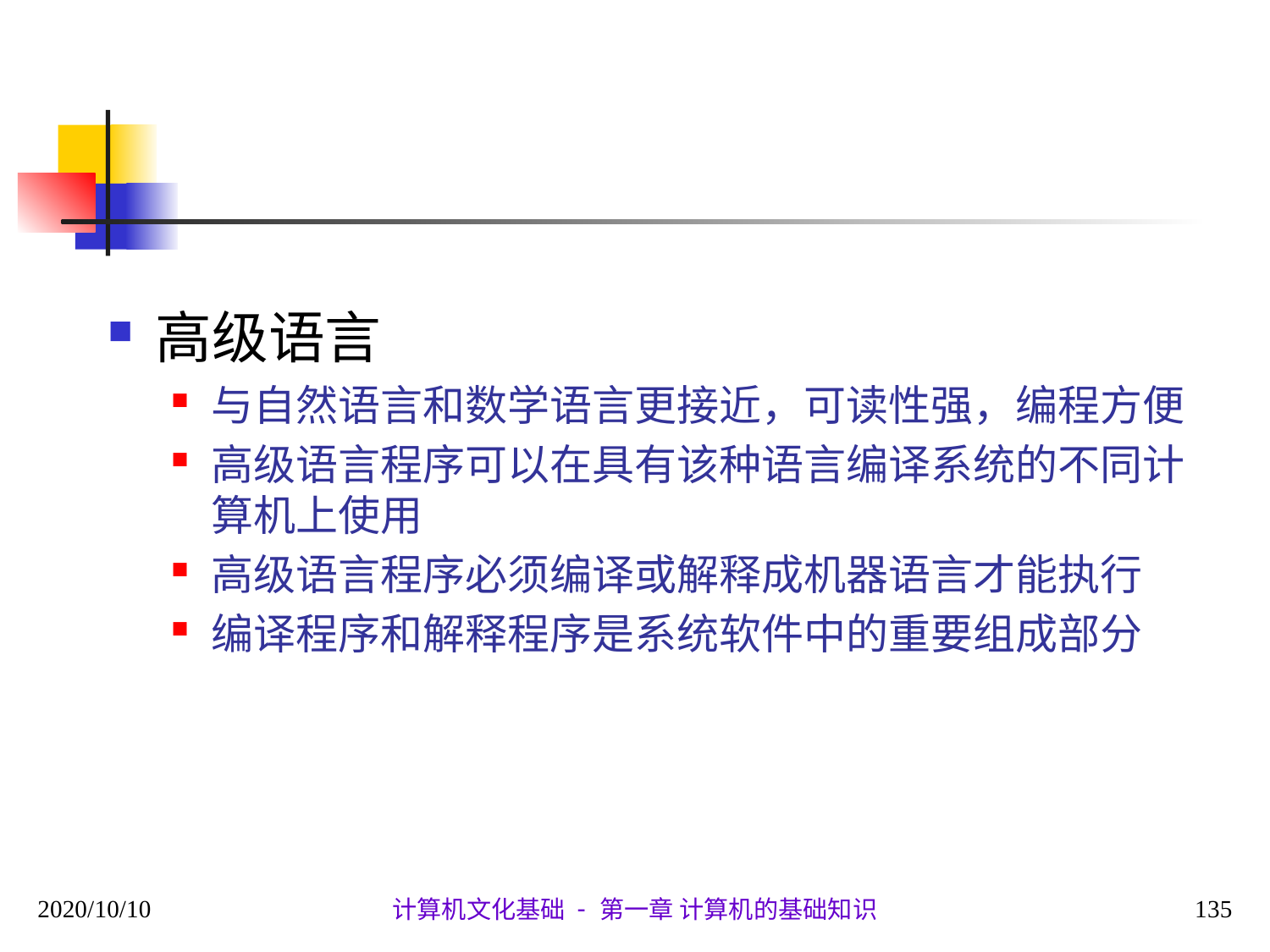

#
高级语言
与自然语言和数学语言更接近，可读性强，编程方便
高级语言程序可以在具有该种语言编译系统的不同计算机上使用
高级语言程序必须编译或解释成机器语言才能执行
编译程序和解释程序是系统软件中的重要组成部分
2020/10/10
135
计算机文化基础 - 第一章 计算机的基础知识